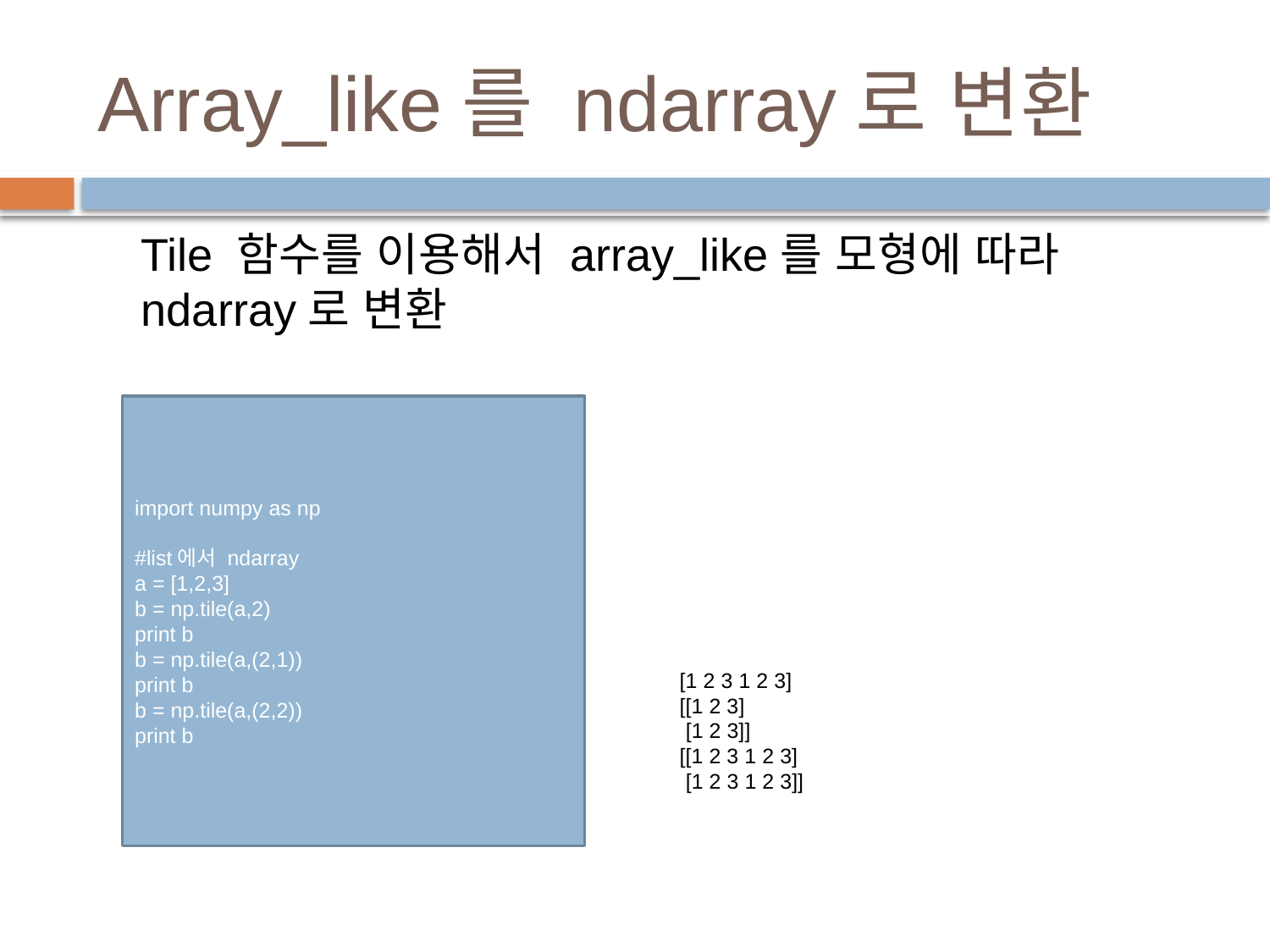

# Array_like를 ndarray로 변환
Tile 함수를 이용해서 array_like를 모형에 따라ndarray로 변환
import numpy as np

#list에서 ndarray
a = [1,2,3]
b = np.tile(a,2)
print b
b = np.tile(a,(2,1))
print b
b = np.tile(a,(2,2))
print b
[1 2 3 1 2 3]
[[1 2 3]
 [1 2 3]]
[[1 2 3 1 2 3]
 [1 2 3 1 2 3]]